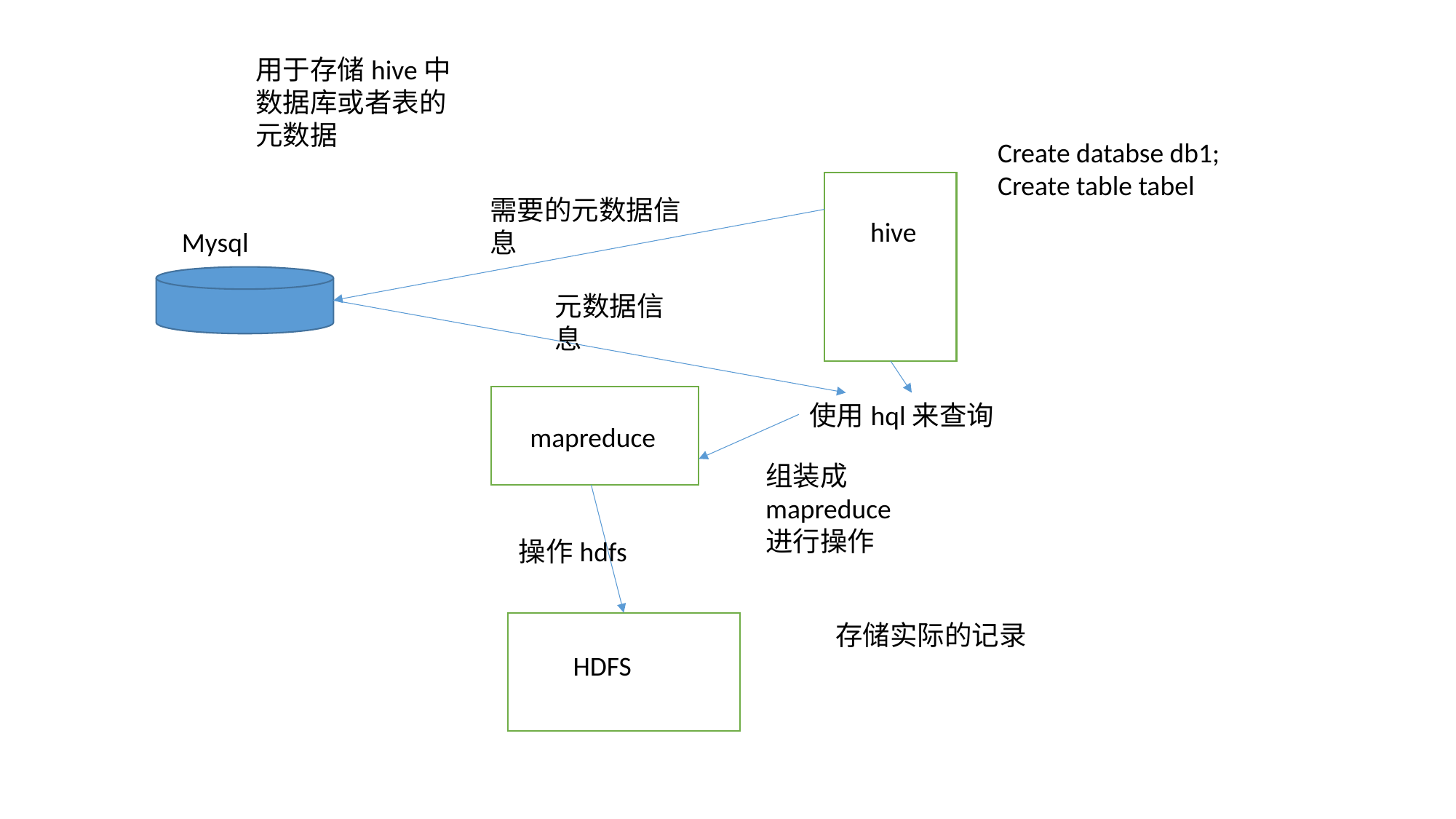

用于存储hive中数据库或者表的元数据
Create databse db1;
Create table tabel

需要的元数据信息
hive
Mysql

元数据信息

使用hql来查询
mapreduce
组装成mapreduce进行操作
操作hdfs

存储实际的记录
HDFS